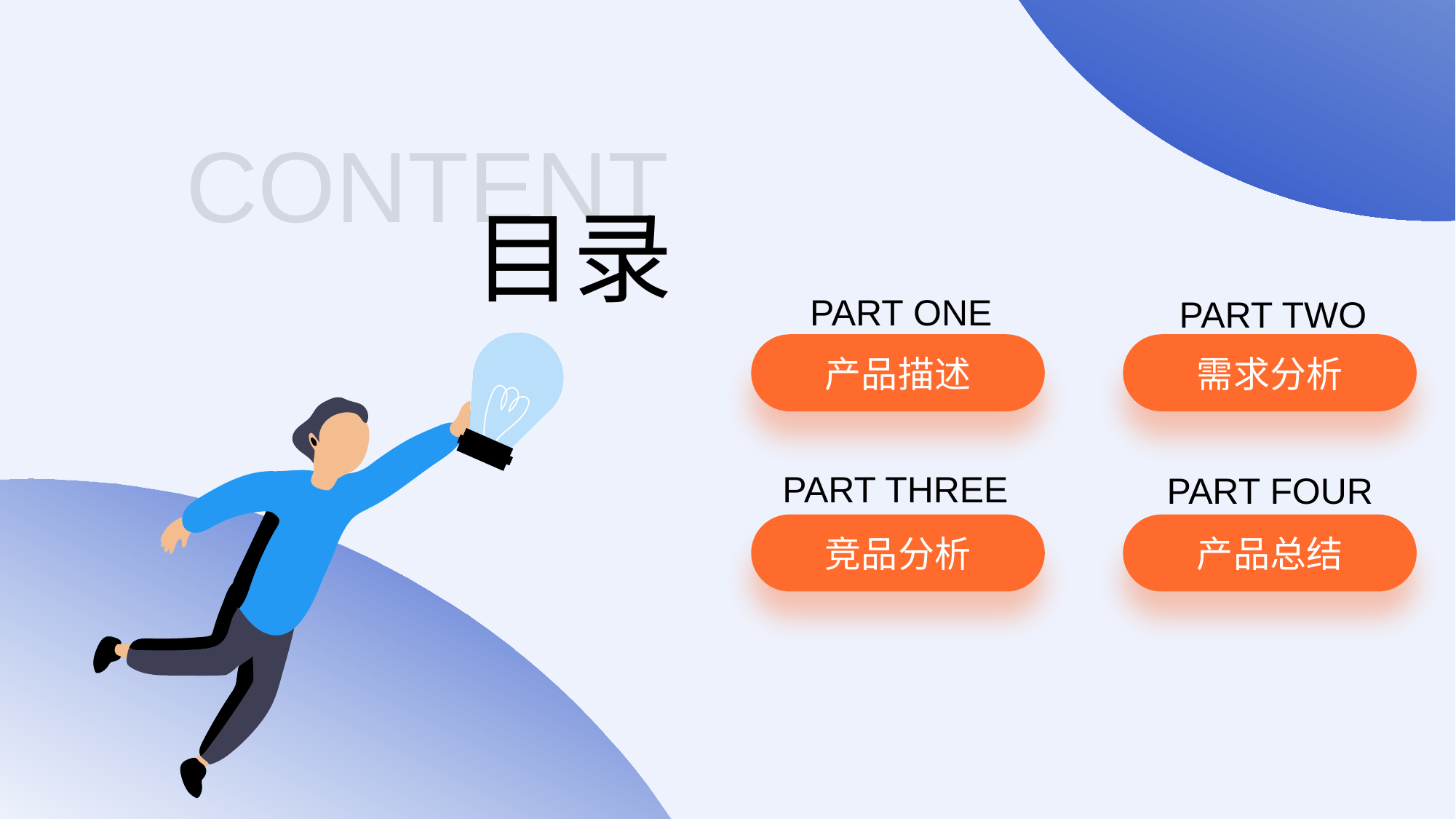

PART ONE
PART TWO
需求分析
产品描述
PART THREE
PART FOUR
产品总结
竞品分析